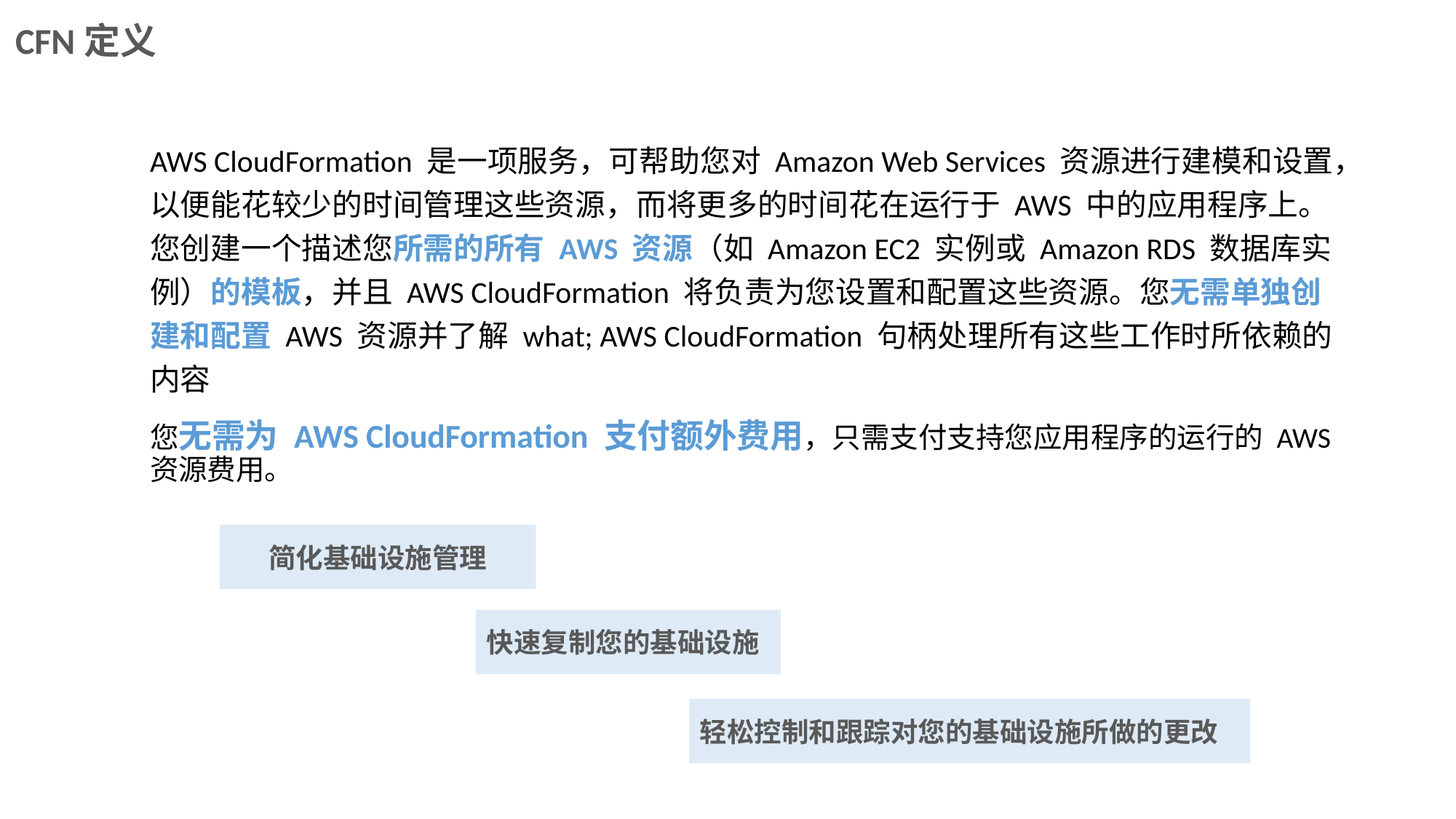

CFN定义
AWS CloudFormation 是一项服务，可帮助您对 Amazon Web Services 资源进行建模和设置，以便能花较少的时间管理这些资源，而将更多的时间花在运行于 AWS 中的应用程序上。您创建一个描述您所需的所有 AWS 资源（如 Amazon EC2 实例或 Amazon RDS 数据库实例）的模板，并且 AWS CloudFormation 将负责为您设置和配置这些资源。您无需单独创建和配置 AWS 资源并了解 what; AWS CloudFormation 句柄处理所有这些工作时所依赖的内容
您无需为 AWS CloudFormation 支付额外费用，只需支付支持您应用程序的运行的 AWS 资源费用。
简化基础设施管理
快速复制您的基础设施
轻松控制和跟踪对您的基础设施所做的更改